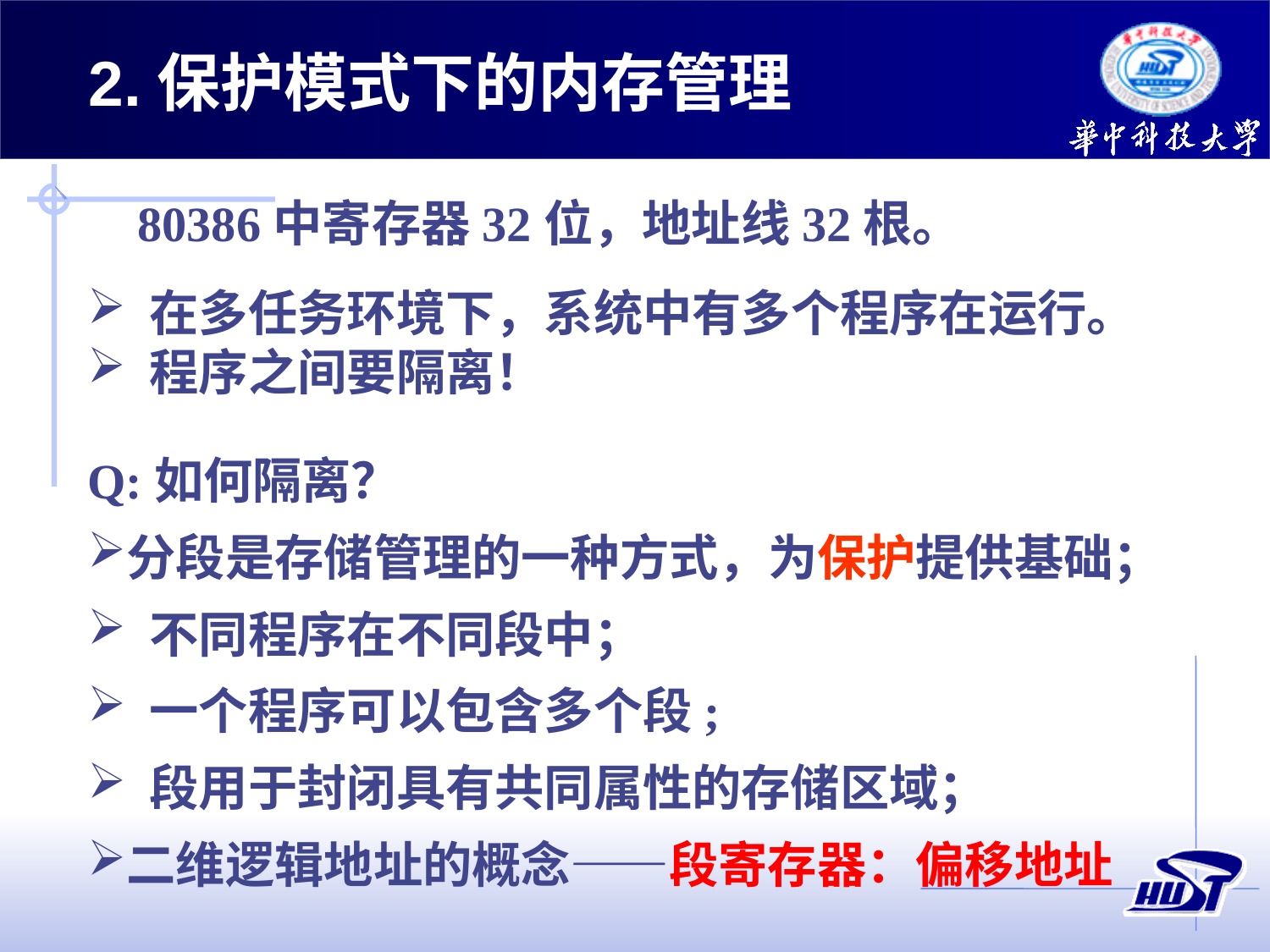

2.保护模式下的内存管理
80386中寄存器32位，地址线32根。
 在多任务环境下，系统中有多个程序在运行。
 程序之间要隔离！
Q:如何隔离？
分段是存储管理的一种方式，为保护提供基础；
 不同程序在不同段中；
 一个程序可以包含多个段;
 段用于封闭具有共同属性的存储区域；
二维逻辑地址的概念——段寄存器：偏移地址